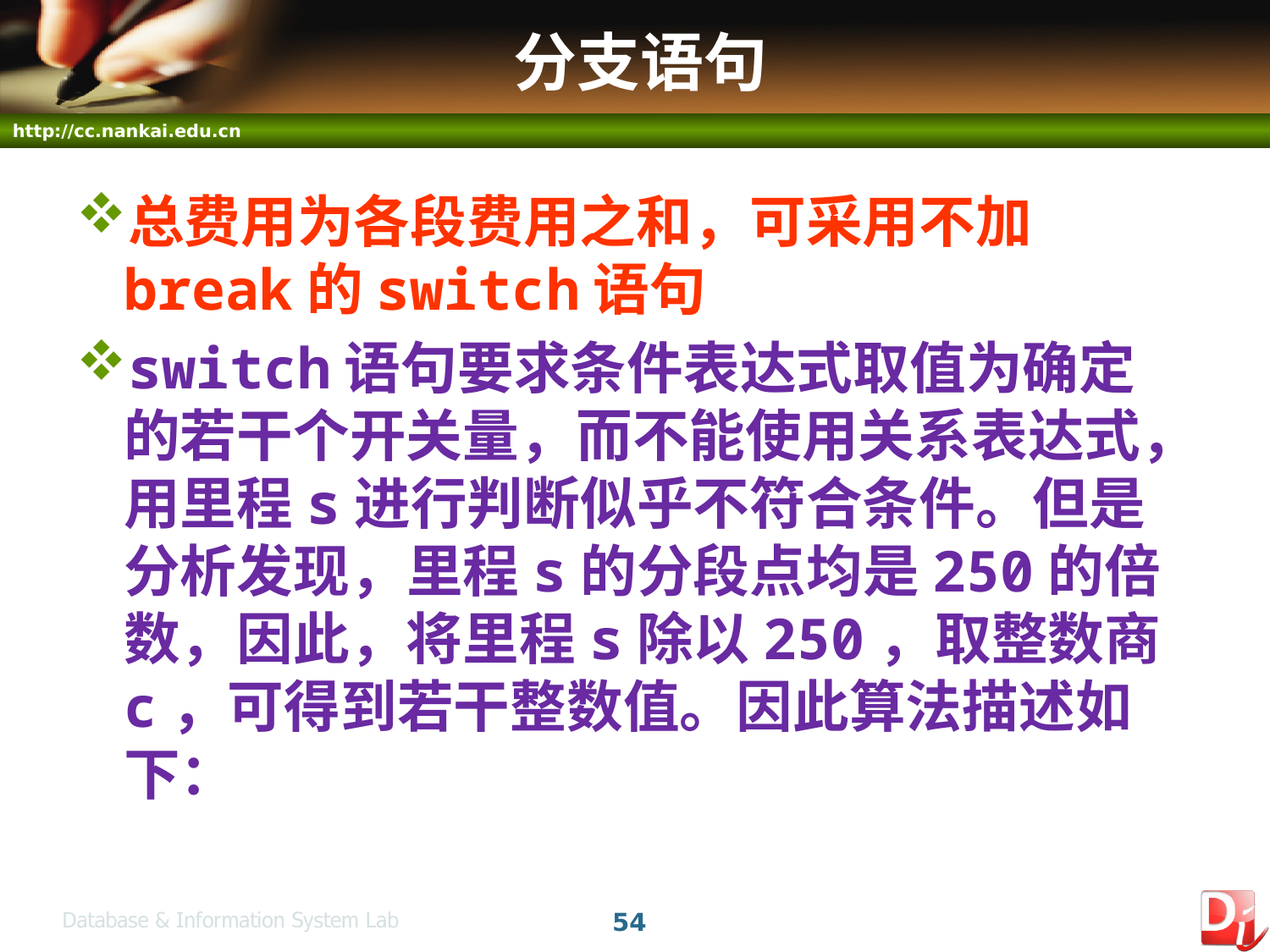

# 分支语句
总费用为各段费用之和，可采用不加break的switch语句
switch语句要求条件表达式取值为确定的若干个开关量，而不能使用关系表达式，用里程s进行判断似乎不符合条件。但是分析发现，里程s的分段点均是250的倍数，因此，将里程s除以250，取整数商c，可得到若干整数值。因此算法描述如下：
54
Database & Information System Lab